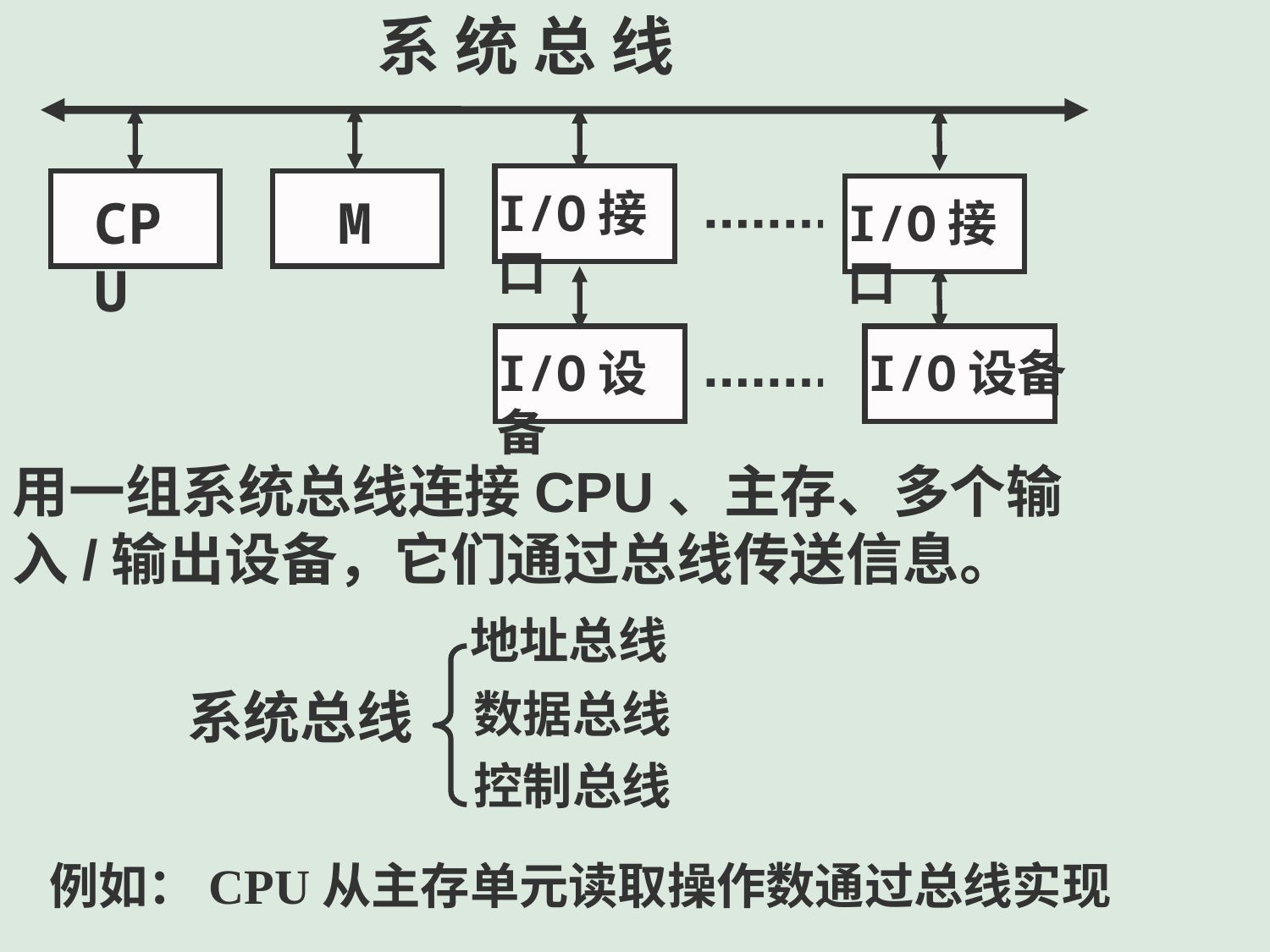

系 统 总 线

I/O接口

CPU
M
I/O接口

I/O设备
I/O设备

用一组系统总线连接CPU、主存、多个输入/输出设备，它们通过总线传送信息。
          地址总线
            数据总线
            控制总线

系统总线
例如：CPU从主存单元读取操作数通过总线实现